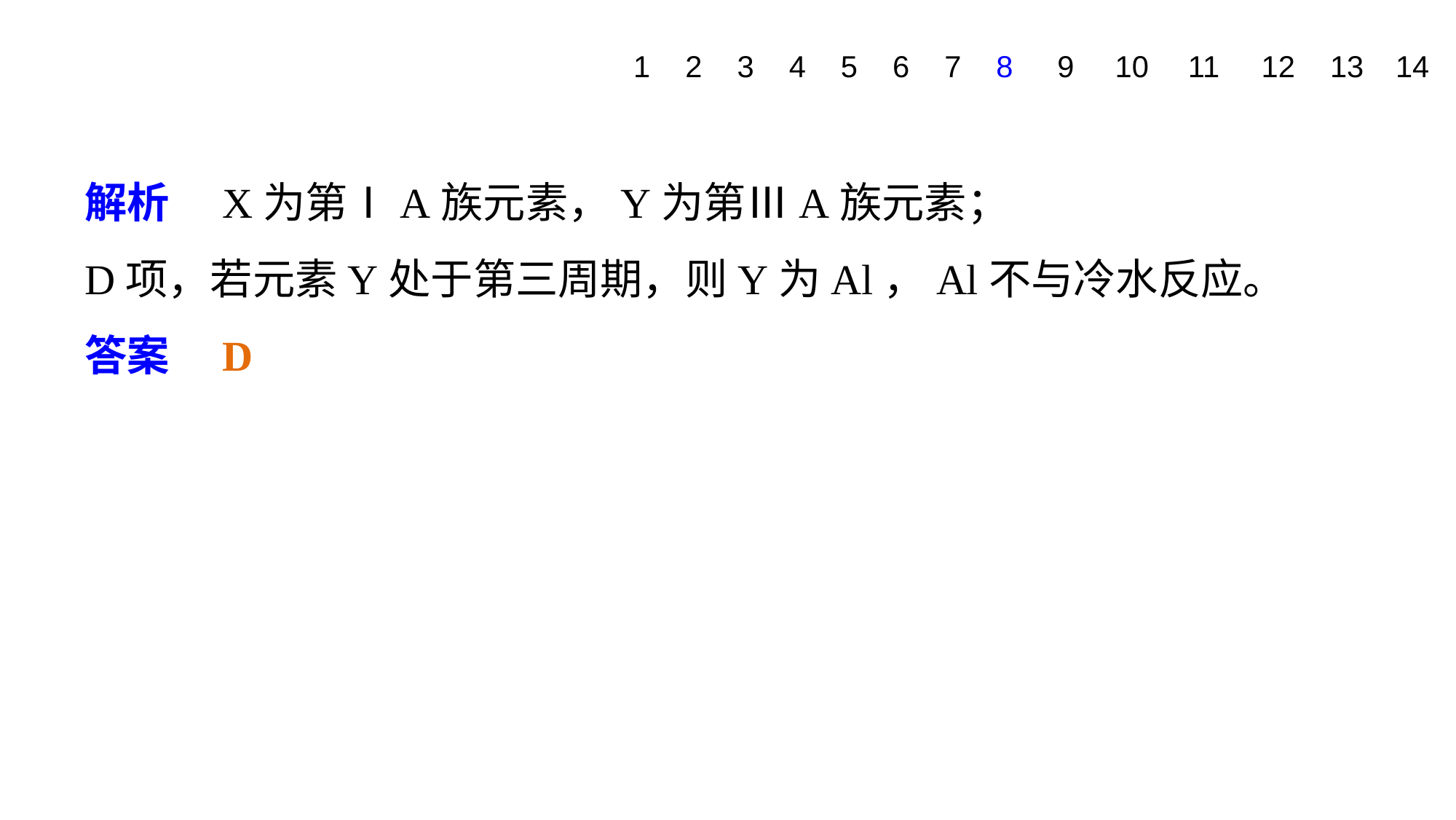

1
2
3
4
5
6
7
8
9
10
11
12
13
14
解析　X为第ⅠA族元素，Y为第ⅢA族元素；
D项，若元素Y处于第三周期，则Y为Al，Al不与冷水反应。
答案　D